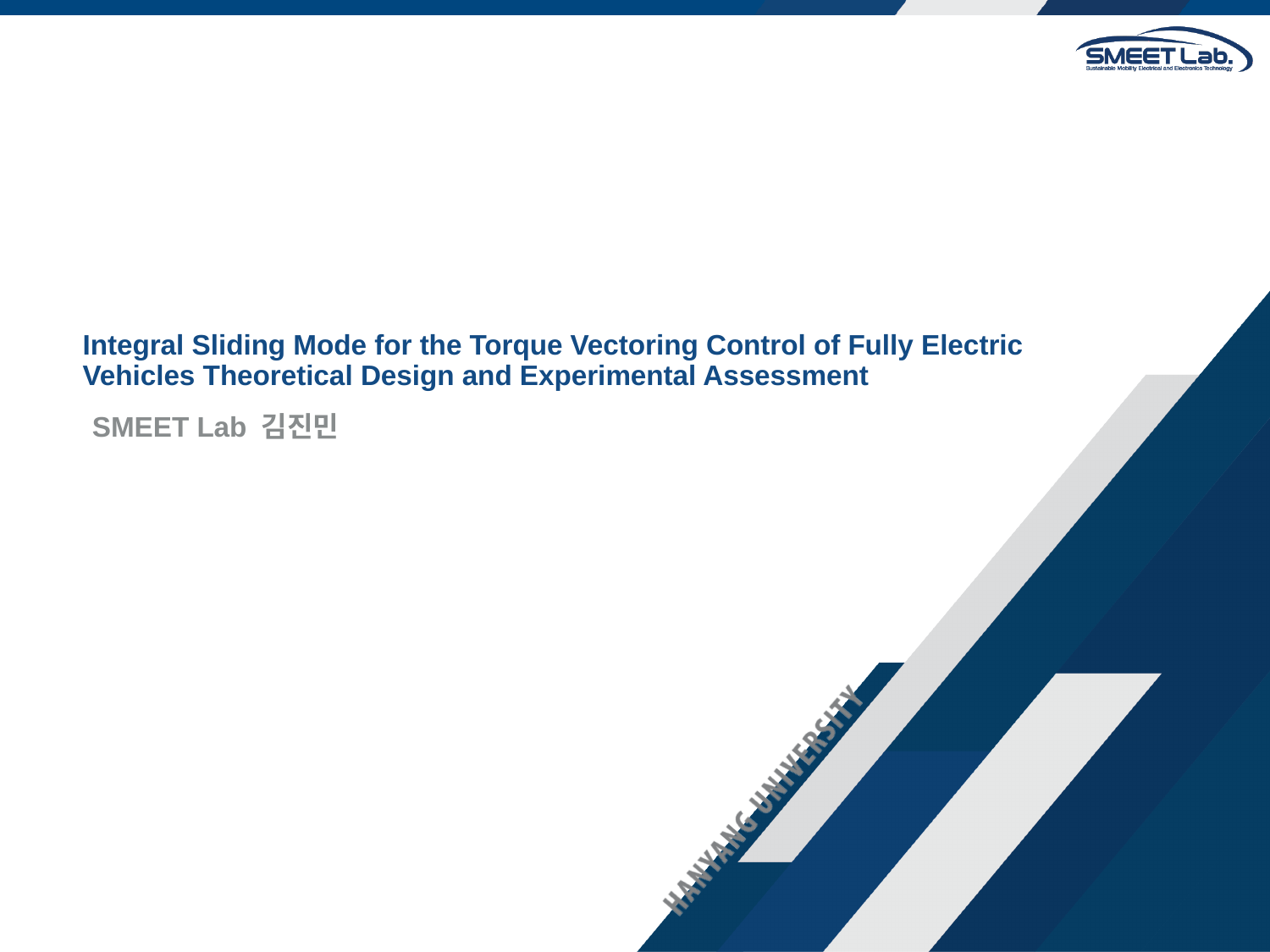

# Integral Sliding Mode for the Torque Vectoring Control of Fully Electric Vehicles Theoretical Design and Experimental Assessment
SMEET Lab 김진민